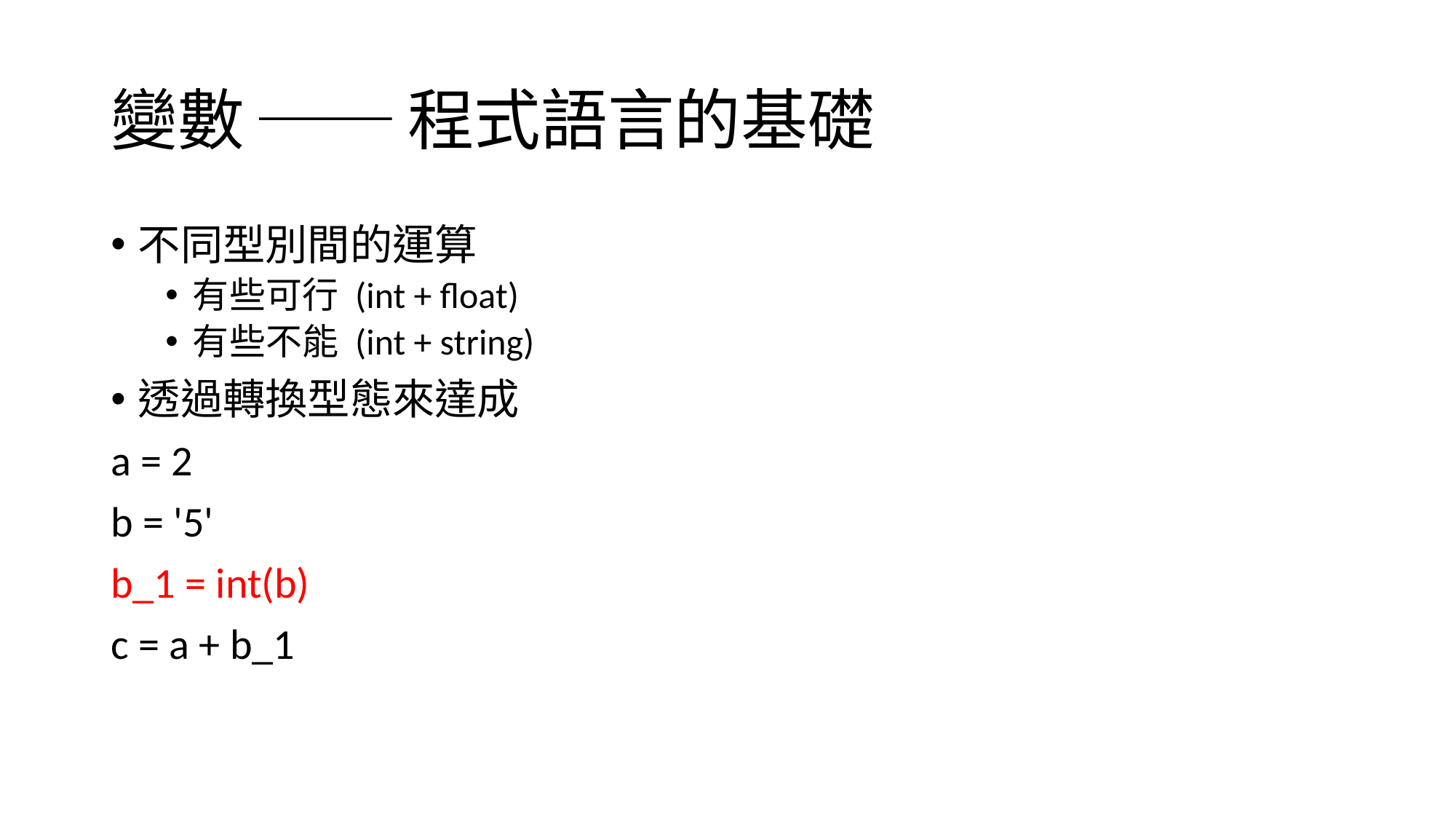

# 變數 ── 程式語言的基礎
不同型別間的運算
有些可行 (int + float)
有些不能 (int + string)
透過轉換型態來達成
a = 2
b = '5'
b_1 = int(b)
c = a + b_1